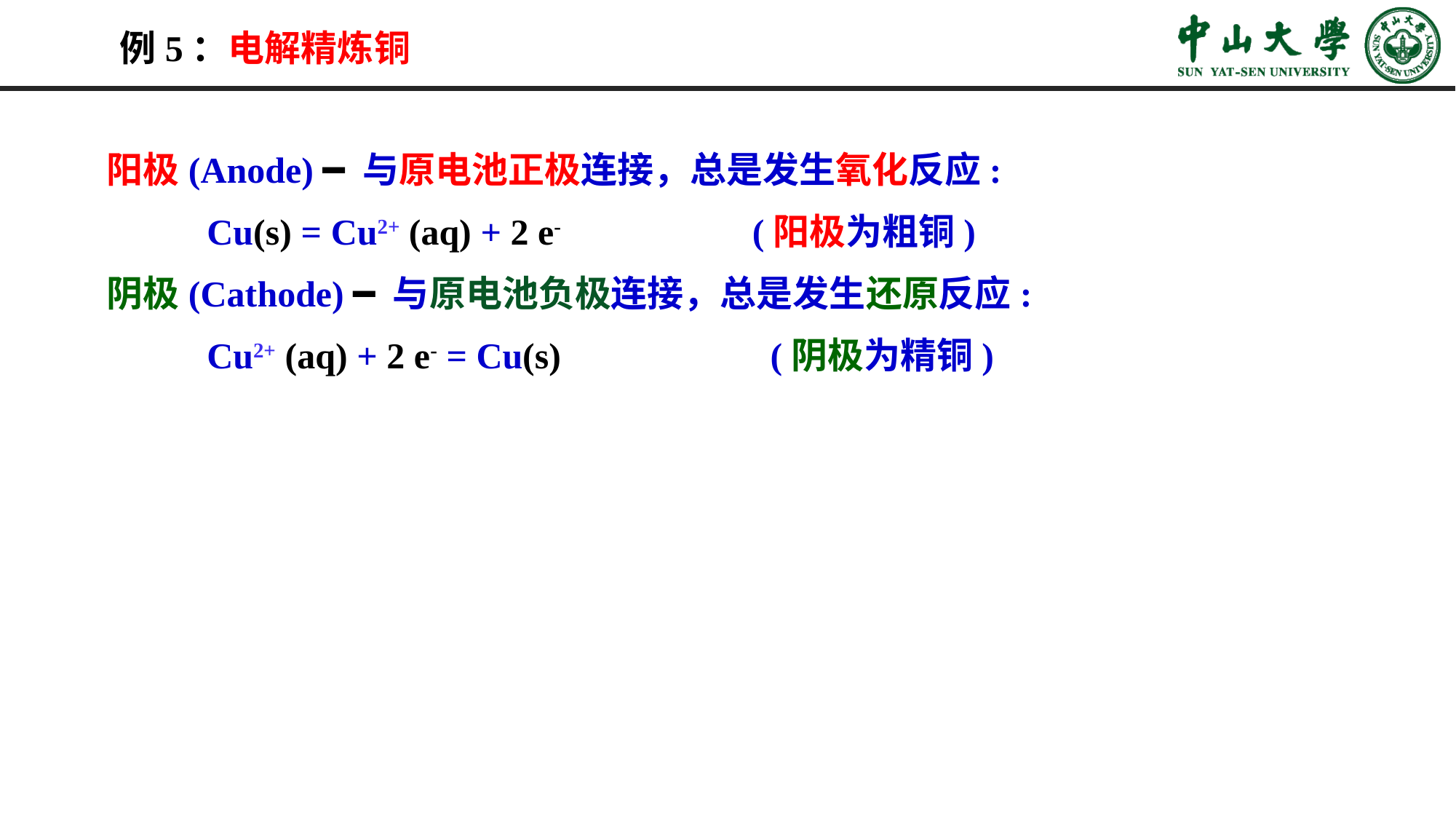

例5：电解精炼铜
阳极(Anode) ━ 与原电池正极连接，总是发生氧化反应:
           Cu(s) = Cu2+ (aq) + 2 e-                     (阳极为粗铜)
阴极(Cathode) ━ 与原电池负极连接，总是发生还原反应:
           Cu2+ (aq) + 2 e- = Cu(s)                       (阴极为精铜)